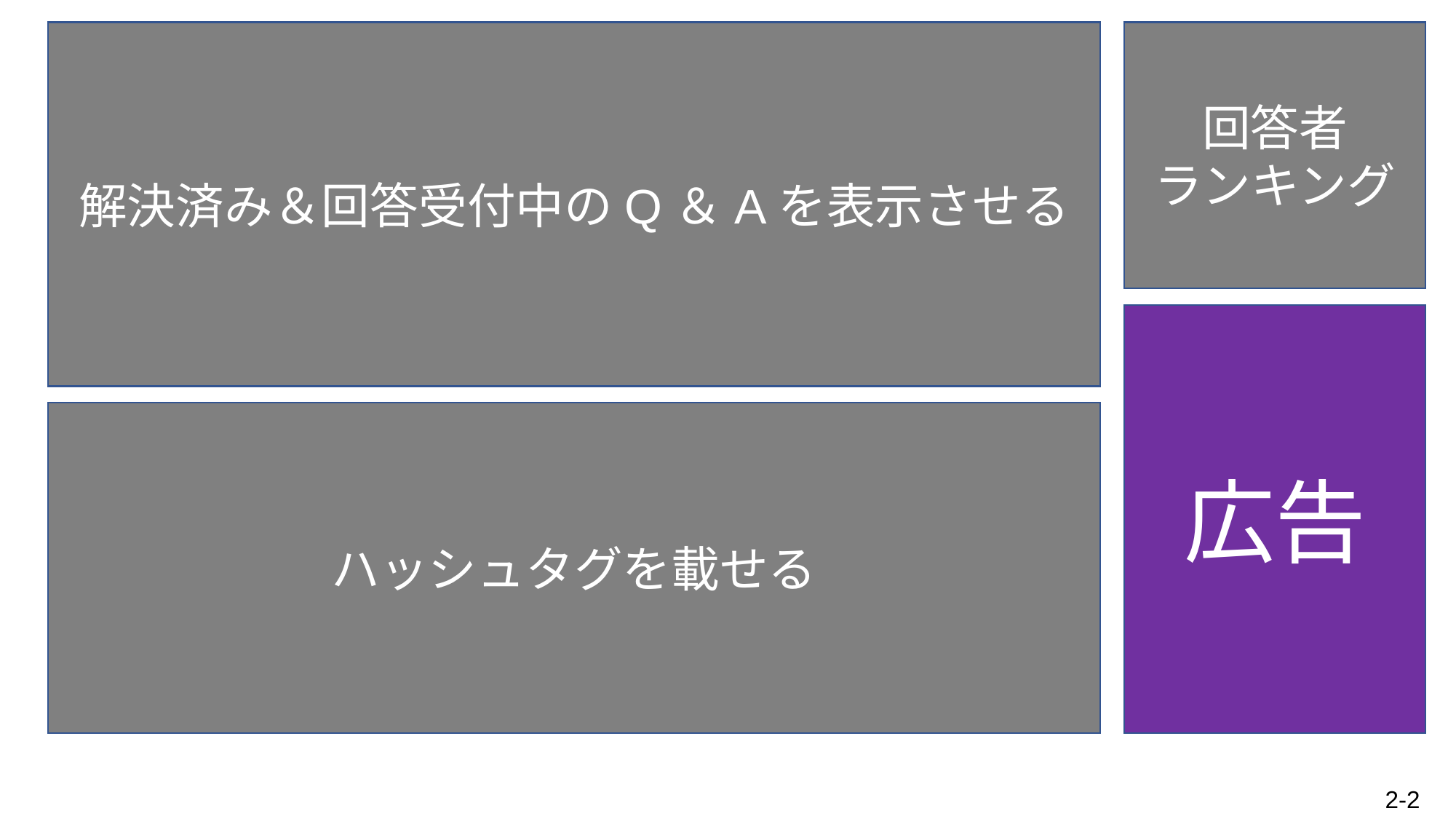

解決済み＆回答受付中のQ＆Aを表示させる
回答者
ランキング
広告
ハッシュタグを載せる
2-2